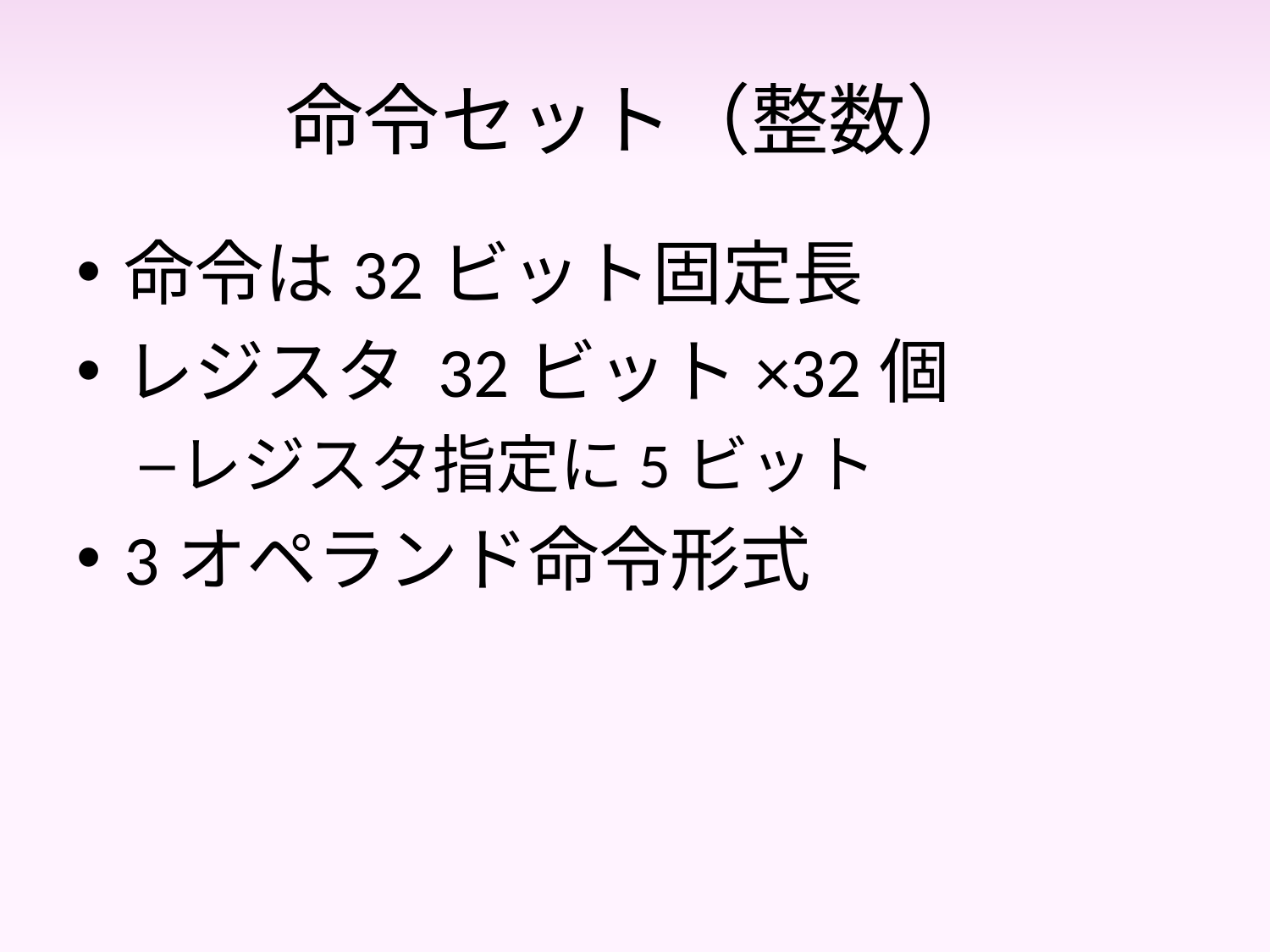

# 命令セット（整数）
命令は32ビット固定長
レジスタ 32ビット×32個
レジスタ指定に5ビット
3オペランド命令形式